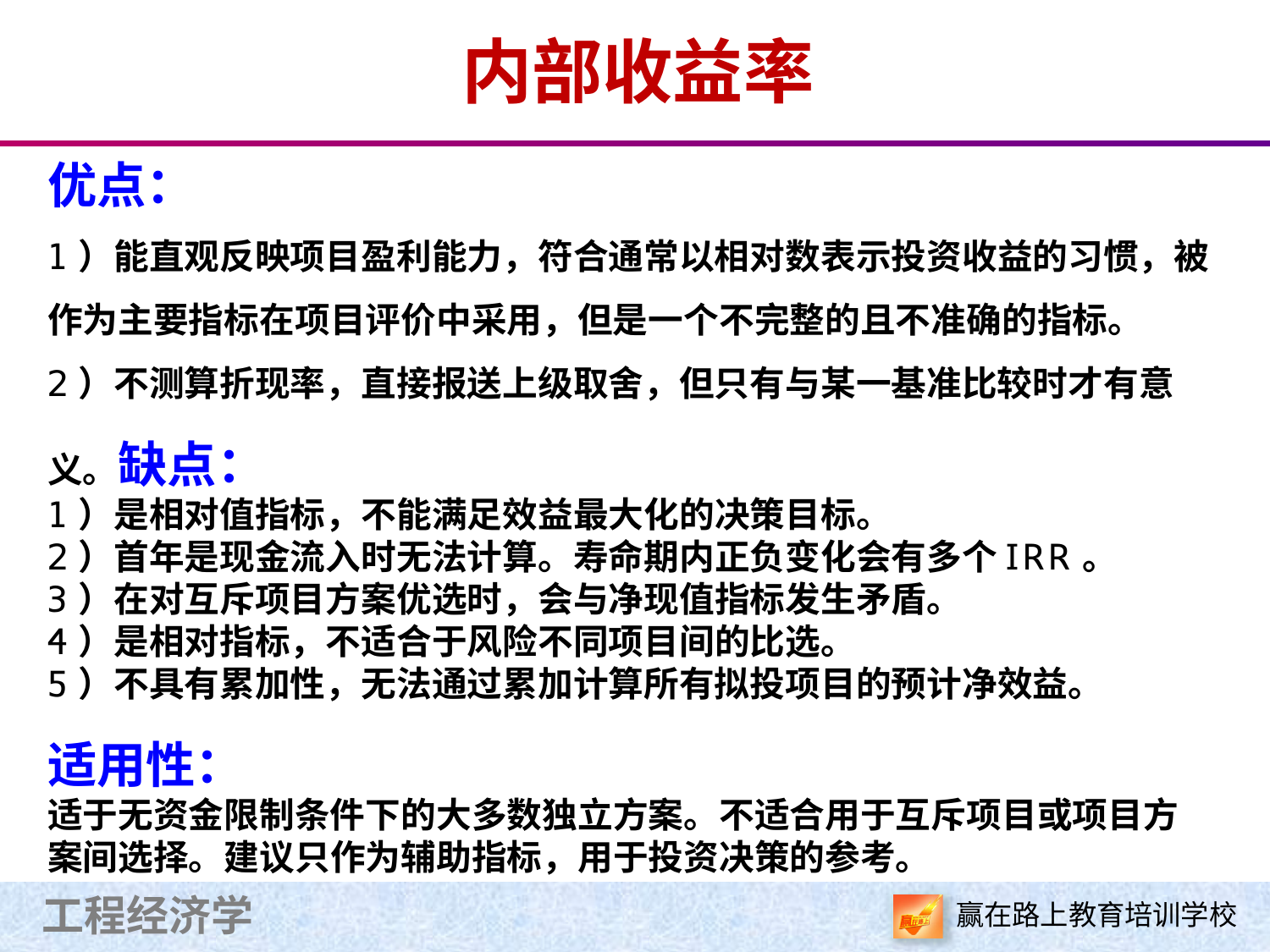

内部收益率
优点：
1）能直观反映项目盈利能力，符合通常以相对数表示投资收益的习惯，被作为主要指标在项目评价中采用，但是一个不完整的且不准确的指标。
2）不测算折现率，直接报送上级取舍，但只有与某一基准比较时才有意义。缺点：
1）是相对值指标，不能满足效益最大化的决策目标。
2）首年是现金流入时无法计算。寿命期内正负变化会有多个IRR。
3）在对互斥项目方案优选时，会与净现值指标发生矛盾。
4）是相对指标，不适合于风险不同项目间的比选。
5）不具有累加性，无法通过累加计算所有拟投项目的预计净效益。
适用性：
适于无资金限制条件下的大多数独立方案。不适合用于互斥项目或项目方案间选择。建议只作为辅助指标，用于投资决策的参考。